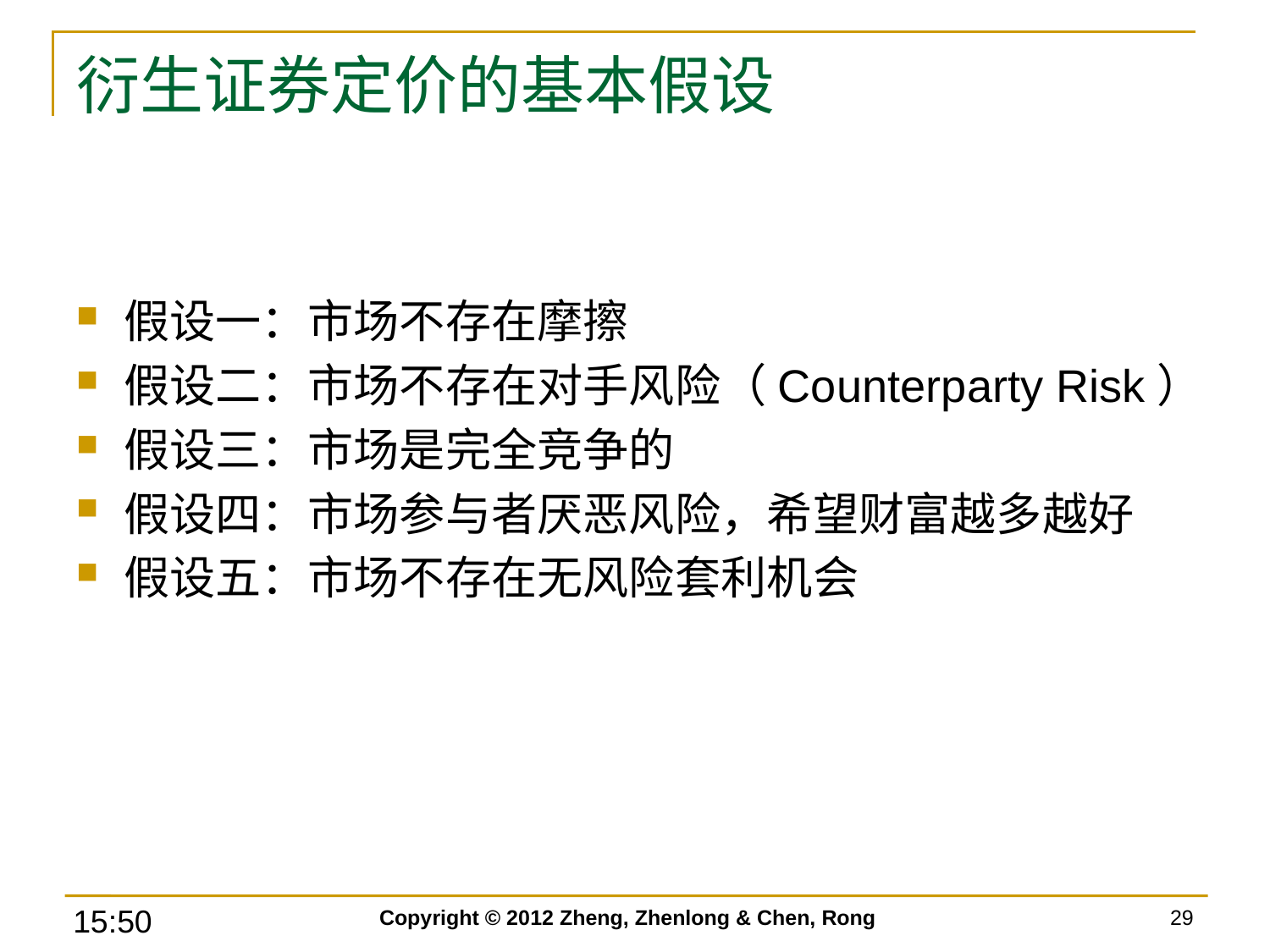

# 衍生证券定价的基本假设

假设一：市场不存在摩擦
假设二：市场不存在对手风险（Counterparty Risk）
假设三：市场是完全竞争的
假设四：市场参与者厌恶风险，希望财富越多越好
假设五：市场不存在无风险套利机会

Copyright © 2012 Zheng, Zhenlong & Chen, Rong
29